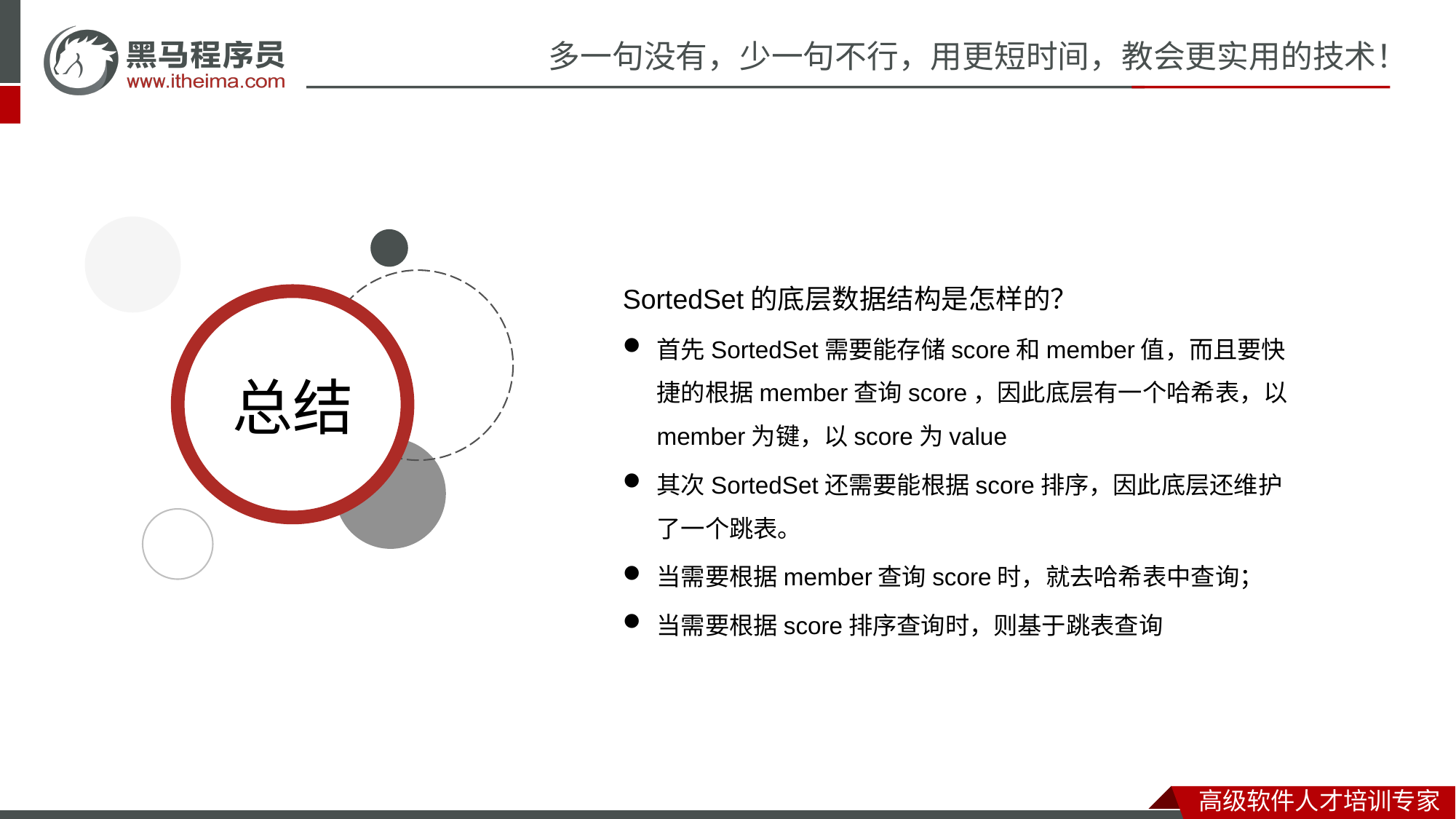

SortedSet的底层数据结构是怎样的？
首先SortedSet需要能存储score和member值，而且要快捷的根据member查询score，因此底层有一个哈希表，以member为键，以score为value
其次SortedSet还需要能根据score排序，因此底层还维护了一个跳表。
当需要根据member查询score时，就去哈希表中查询；
当需要根据score排序查询时，则基于跳表查询